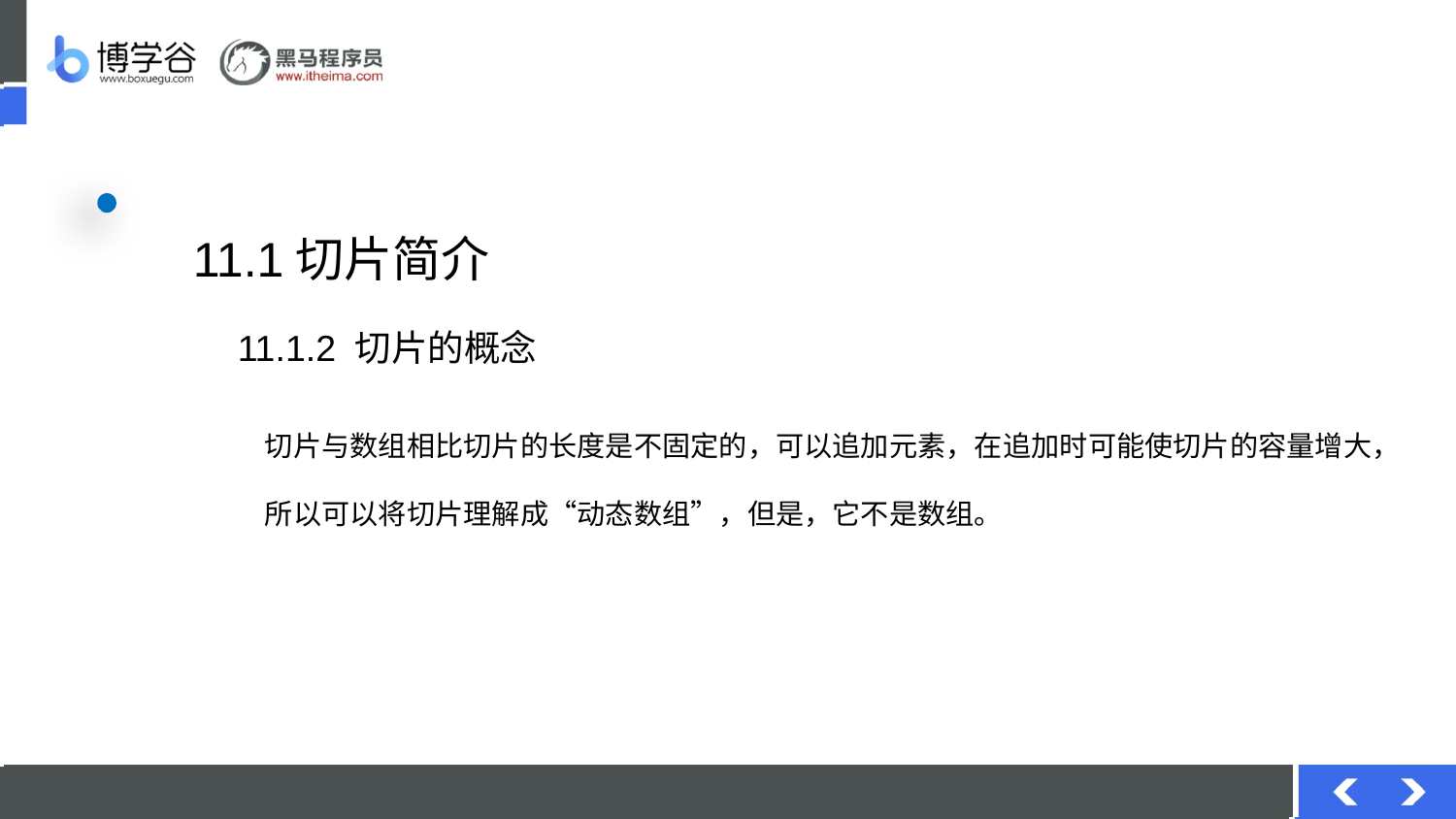

# 11.1切片简介
11.1.2 切片的概念
切片与数组相比切片的长度是不固定的，可以追加元素，在追加时可能使切片的容量增大，

所以可以将切片理解成“动态数组”，但是，它不是数组。